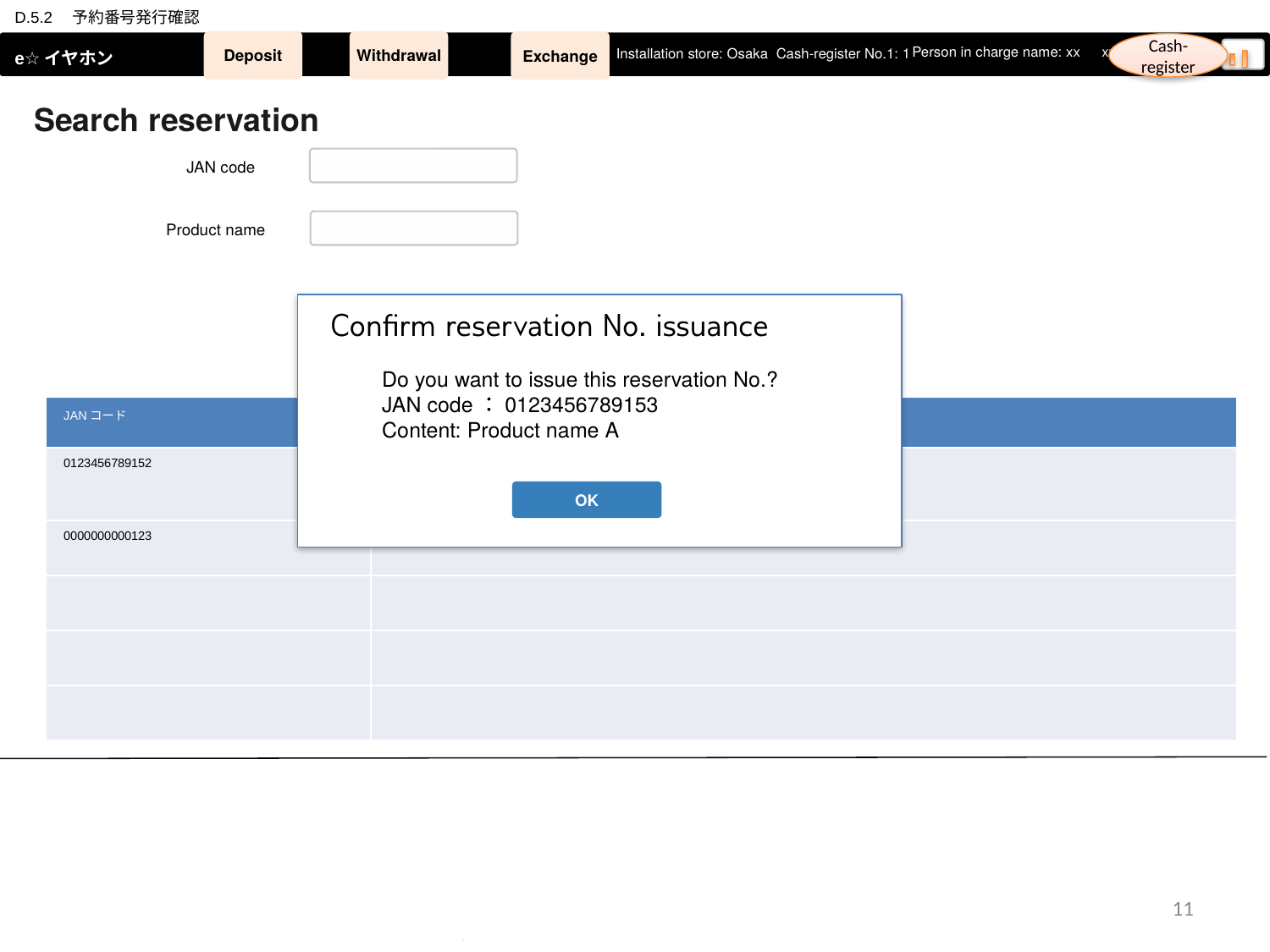

D.5.2　予約番号発行確認
Withdrawal
Deposit
Exchange
  e☆イヤホン
  e☆イヤホン
Cash-register
Person in charge name: xx　xx
Cash-register No.1: 1
Installation store: Osaka
設置店舗:大阪
レジ番号:1
担当者名:xx　xx

Search reservation

JAN code

Product name

Confirm reservation No. issuance
Do you want to issue this reservation No.?
JAN code：0123456789153
Content: Product name A
検索
| JANコード | 内容 |
| --- | --- |
| 0123456789152 | 商品名A |
| 0000000000123 | 商品名B |
|  |  |
|  |  |
|  |  |
OK

Copyright (C) 2015 Technologic Arts Inc. all right reserved.
11